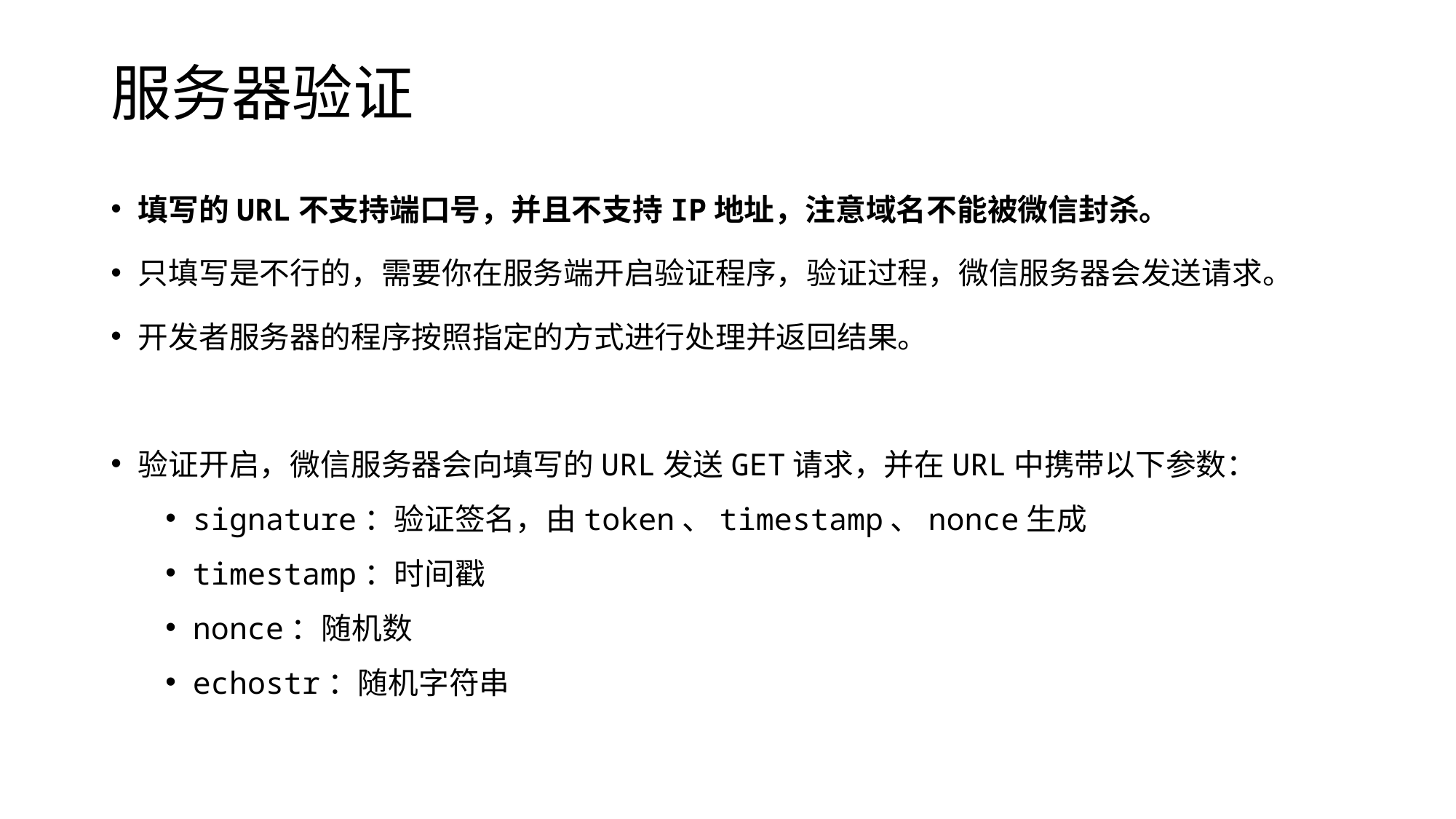

# 服务器验证
填写的URL不支持端口号，并且不支持IP地址，注意域名不能被微信封杀。
只填写是不行的，需要你在服务端开启验证程序，验证过程，微信服务器会发送请求。
开发者服务器的程序按照指定的方式进行处理并返回结果。

验证开启，微信服务器会向填写的URL发送GET请求，并在URL中携带以下参数：
signature：验证签名，由token、timestamp、nonce生成
timestamp：时间戳
nonce：随机数
echostr：随机字符串